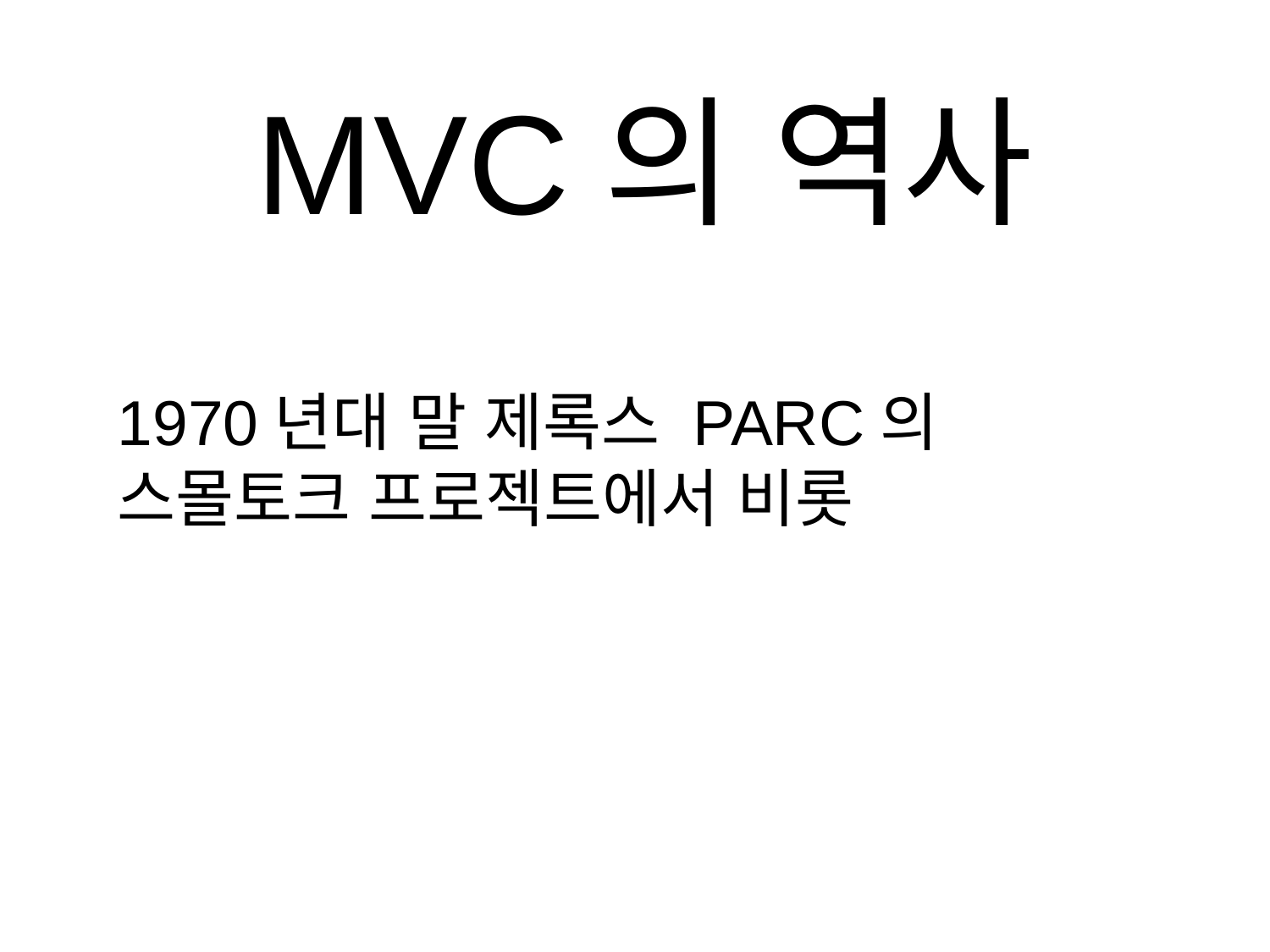

MVC의 역사
1970년대 말 제록스 PARC의 스몰토크 프로젝트에서 비롯